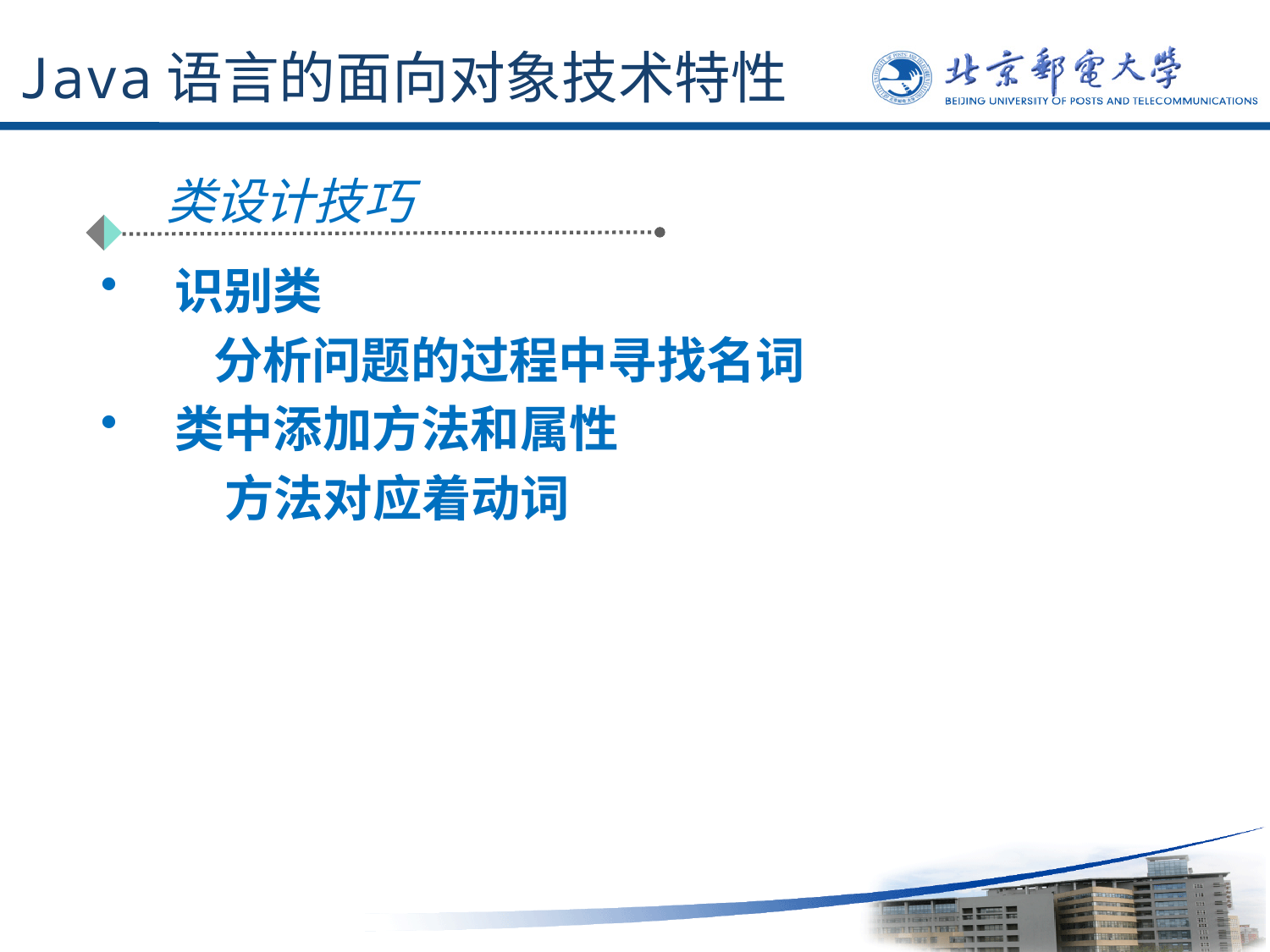

# Java语言的面向对象技术特性

类设计技巧

识别类
         分析问题的过程中寻找名词
类中添加方法和属性
          方法对应着动词